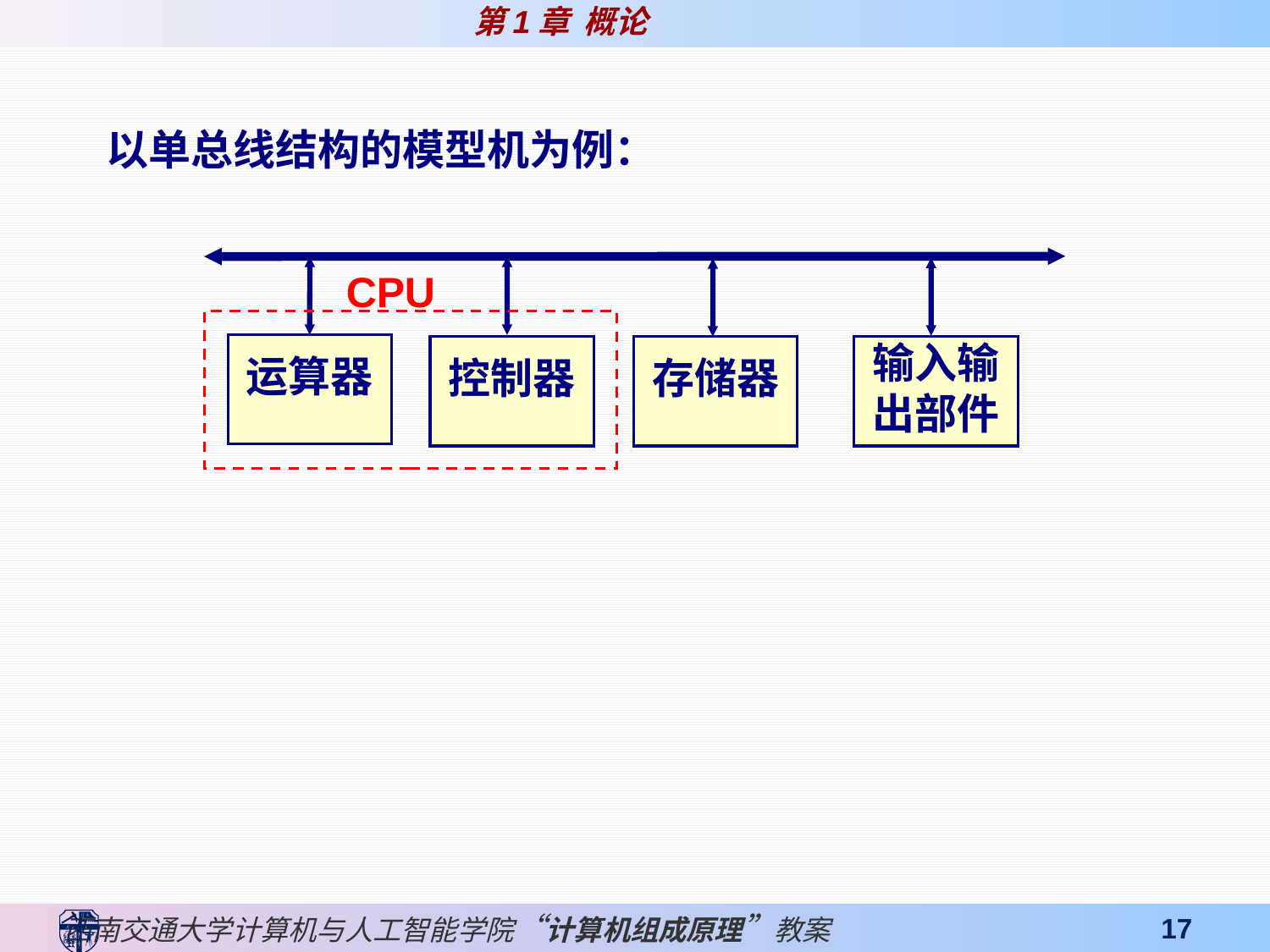

以单总线结构的模型机为例：

CPU

运算器
控制器
存储器
输入输
出部件